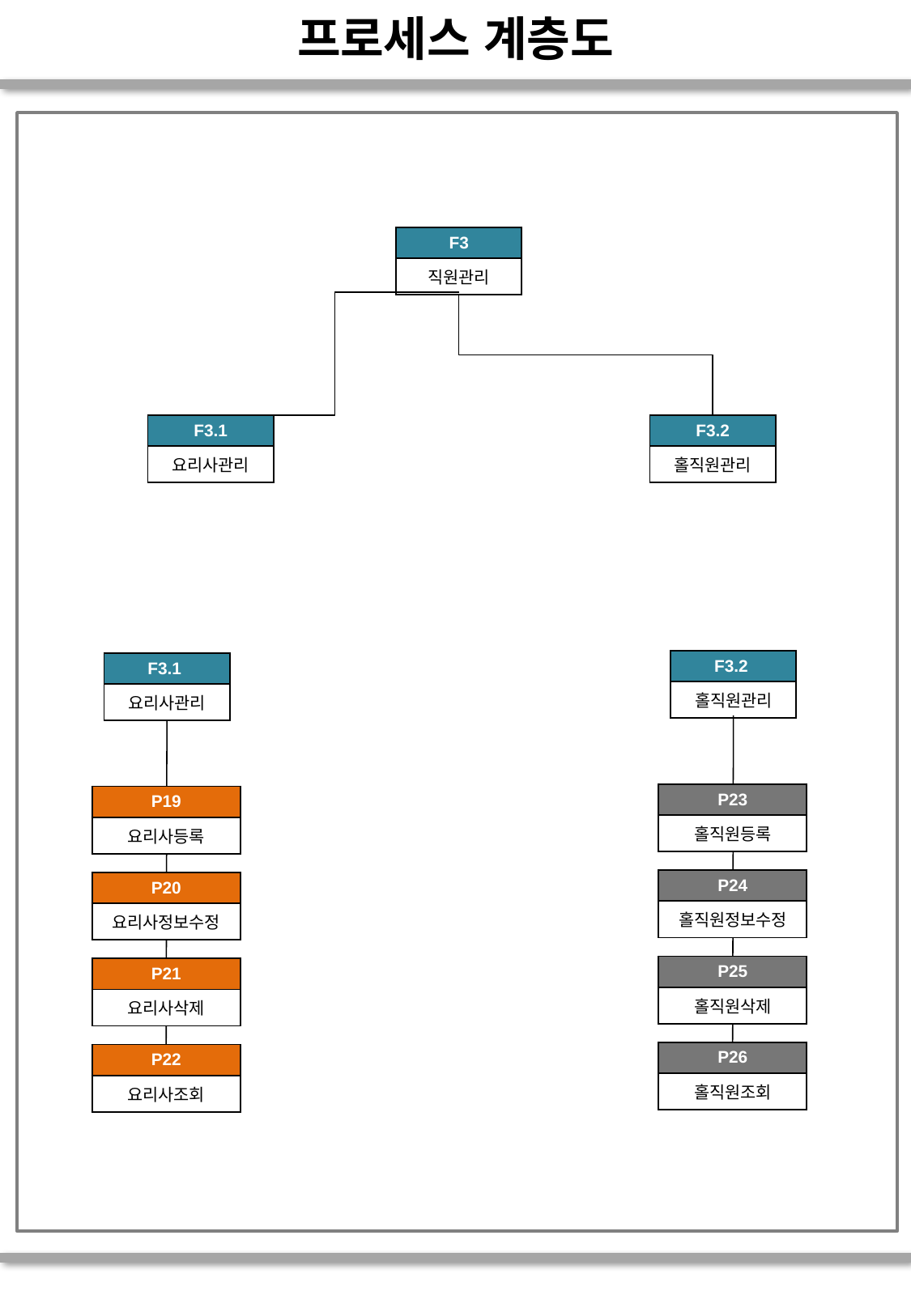

# 프로세스 계층도

| F3 |
| --- |
| 직원관리 |
| F3.1 |
| --- |
| 요리사관리 |
| F3.2 |
| --- |
| 홀직원관리 |
| F3.2 |
| --- |
| 홀직원관리 |
| F3.1 |
| --- |
| 요리사관리 |
| P23 |
| --- |
| 홀직원등록 |
| P19 |
| --- |
| 요리사등록 |
| P24 |
| --- |
| 홀직원정보수정 |
| P20 |
| --- |
| 요리사정보수정 |
| P25 |
| --- |
| 홀직원삭제 |
| P21 |
| --- |
| 요리사삭제 |
| P26 |
| --- |
| 홀직원조회 |
| P22 |
| --- |
| 요리사조회 |